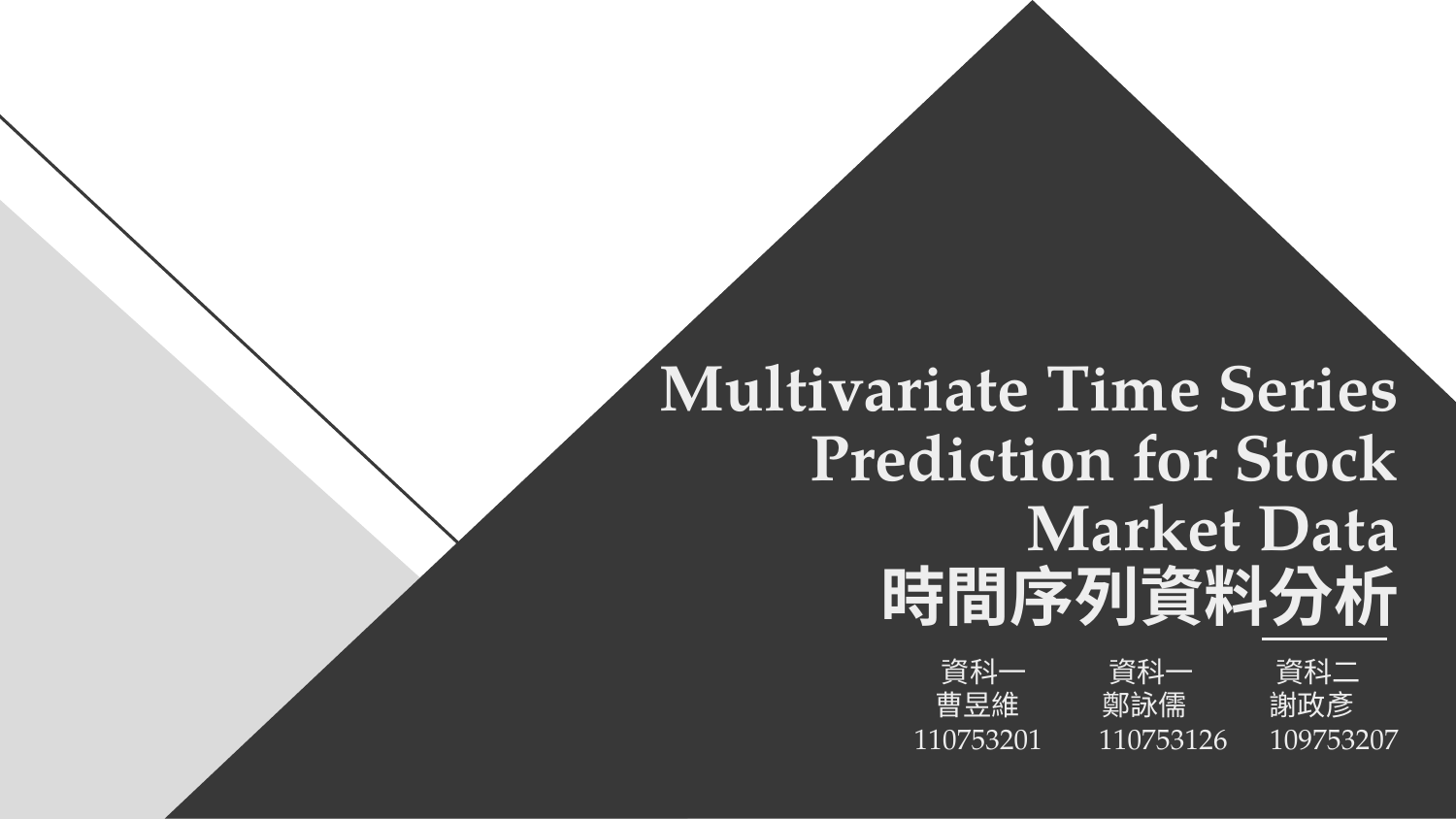

# Multivariate Time Series Prediction for Stock Market Data 時間序列資料分析
資科一             資科一             資科二
曹昱維             鄭詠儒             謝政彥
  110753201        110753126      109753207